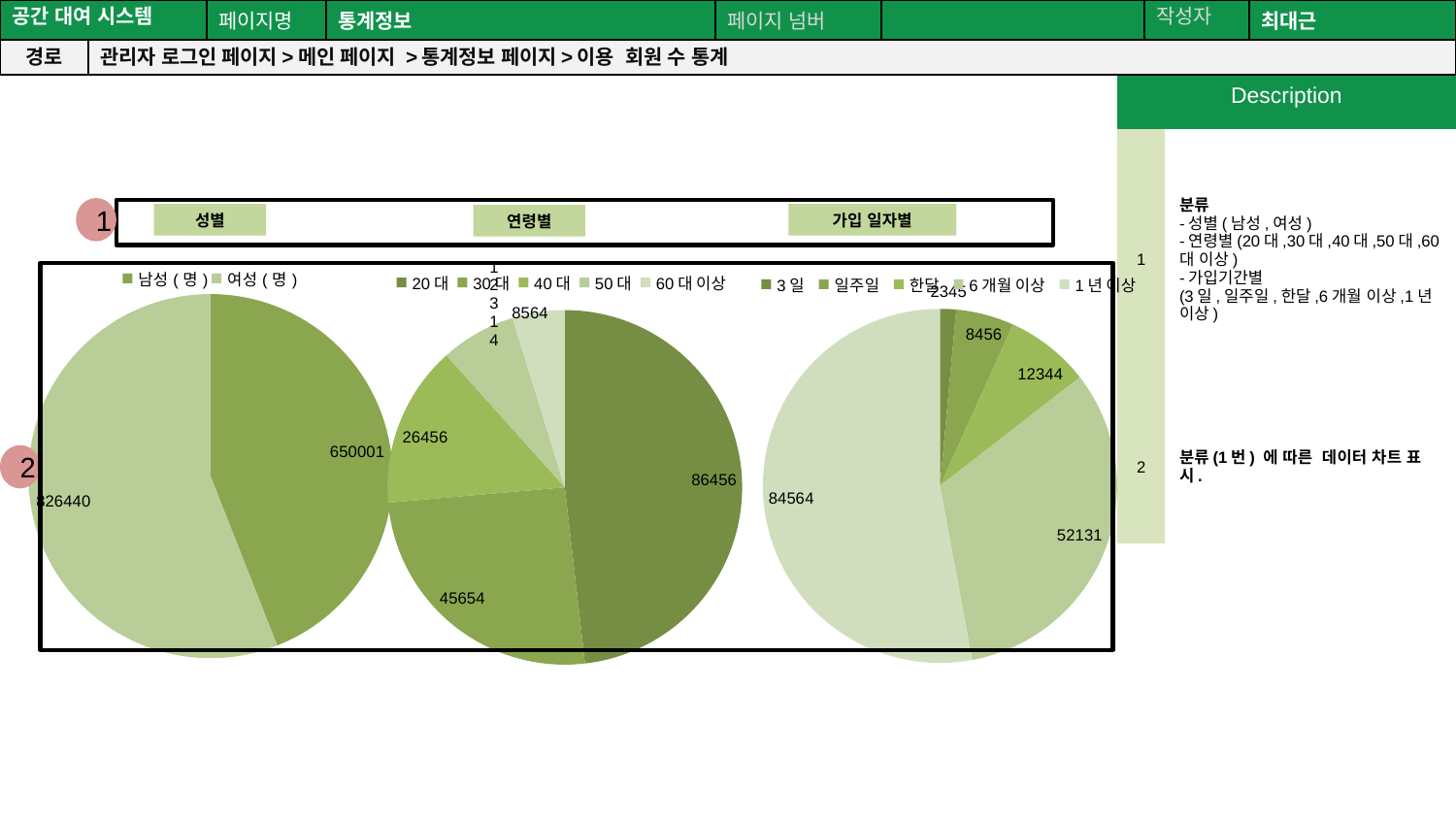

공간(오피스) 대여 시스템
| 공간 대여 시스템 |  | 페이지명 | 통계정보 | 페이지 넘버 |  | 작성자 | 최대근 |
| --- | --- | --- | --- | --- | --- | --- | --- |
| 경로 | 관리자 로그인 페이지>메인 페이지 >통계정보 페이지>이용 회원 수 통계 |  |  |  |  |  |  |
| Description |  |
| --- | --- |
| 1 | 분류 -성별(남성,여성) -연령별(20대,30대,40대,50대,60대 이상) -가입기간별 (3일,일주일,한달,6개월 이상,1년 이상) |
| 2 | 분류(1번) 에 따른 데이터 차트 표시. |
1

성별
가입 일자별
연령별

### Chart

| Category | 열1 |
|---|---|
| 3일 | 2345.0 |
| 일주일 | 8456.0 |
| 한달 | 12344.0 |
| 6개월 이상 | 52131.0 |
| 1년 이상 | 84564.0 |

### Chart

| Category | 열1 |
|---|---|
| 20대 | 86456.0 |
| 30대 | 45654.0 |
| 40대 | 26456.0 |
| 50대 | 12314.0 |
| 60대 이상 | 8564.0 |

### Chart

| Category | 회원수 |
|---|---|
| 남성(명) | 650001.0 |
| 여성(명) | 826440.0 |
2